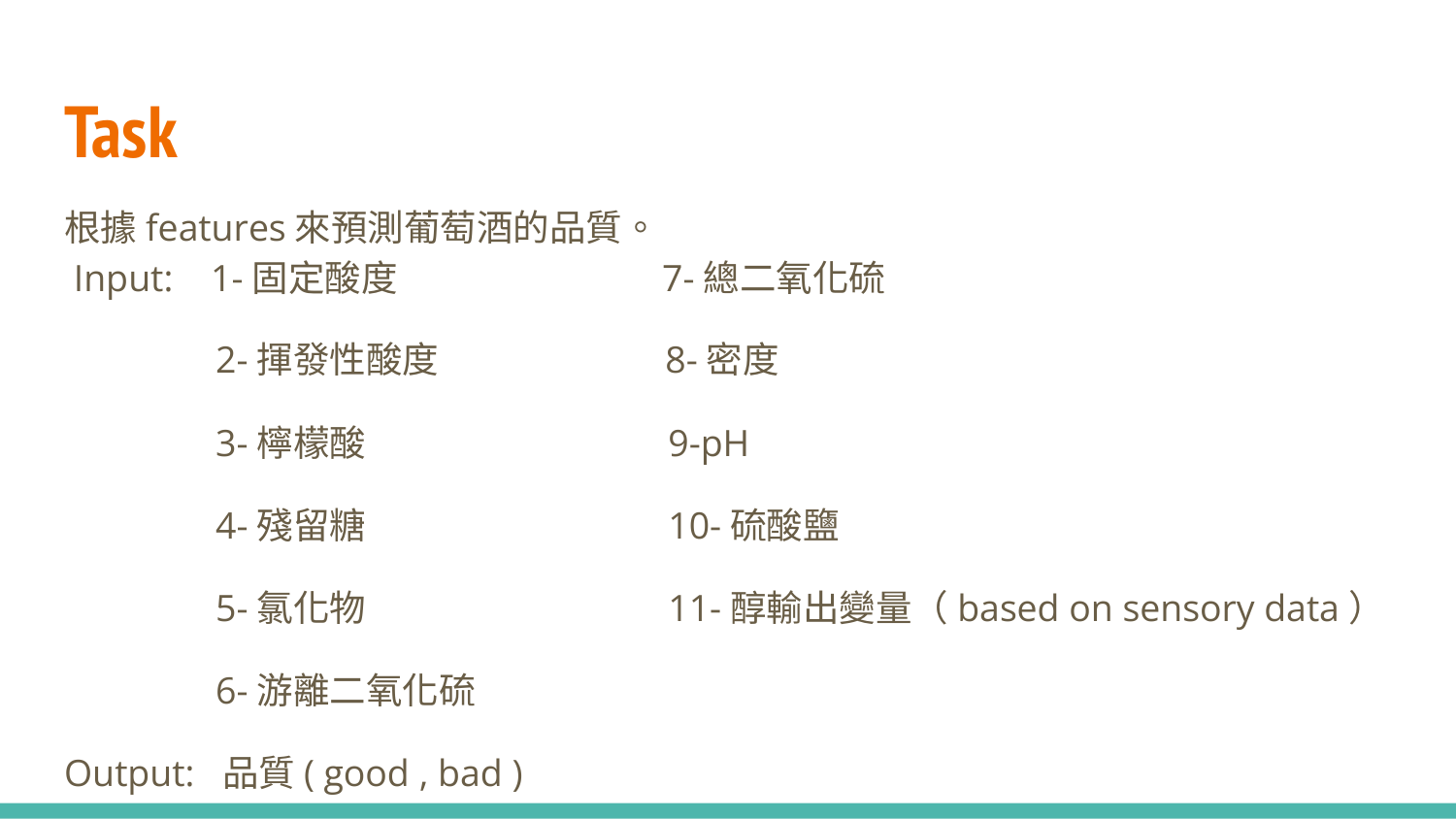

# Task
根據features來預測葡萄酒的品質。
 Input:    1-固定酸度                           7-總二氧化硫
                2-揮發性酸度                       8-密度
                3-檸檬酸                               9-pH
                4-殘留糖                               10-硫酸鹽
                5-氯化物                               11-醇輸出變量（based on sensory data）
                6-游離二氧化硫
Output:  品質( good , bad )